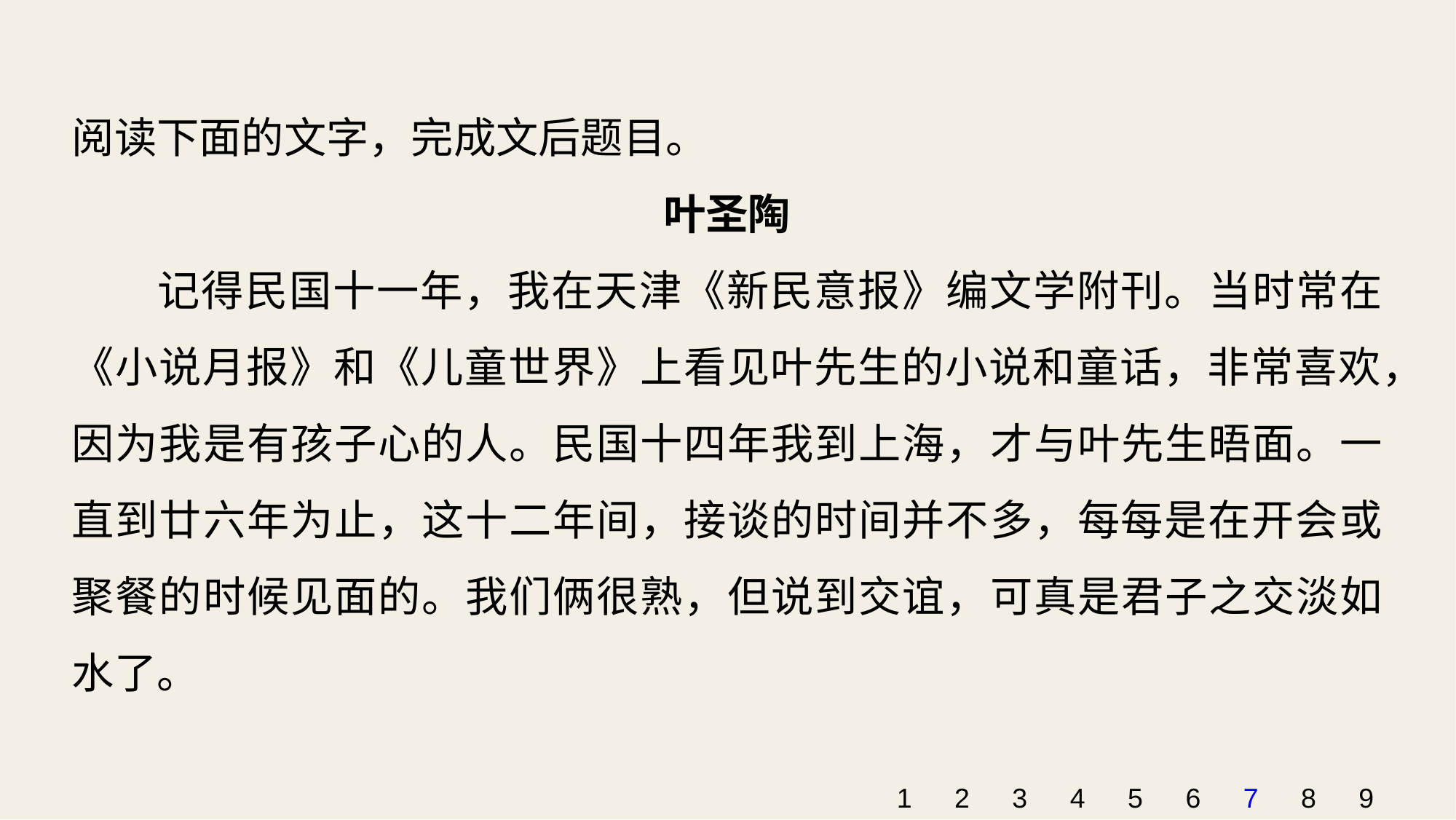

阅读下面的文字，完成文后题目。
叶圣陶
记得民国十一年，我在天津《新民意报》编文学附刊。当时常在《小说月报》和《儿童世界》上看见叶先生的小说和童话，非常喜欢，因为我是有孩子心的人。民国十四年我到上海，才与叶先生晤面。一直到廿六年为止，这十二年间，接谈的时间并不多，每每是在开会或聚餐的时候见面的。我们俩很熟，但说到交谊，可真是君子之交淡如水了。
1
2
3
4
5
6
7
8
9